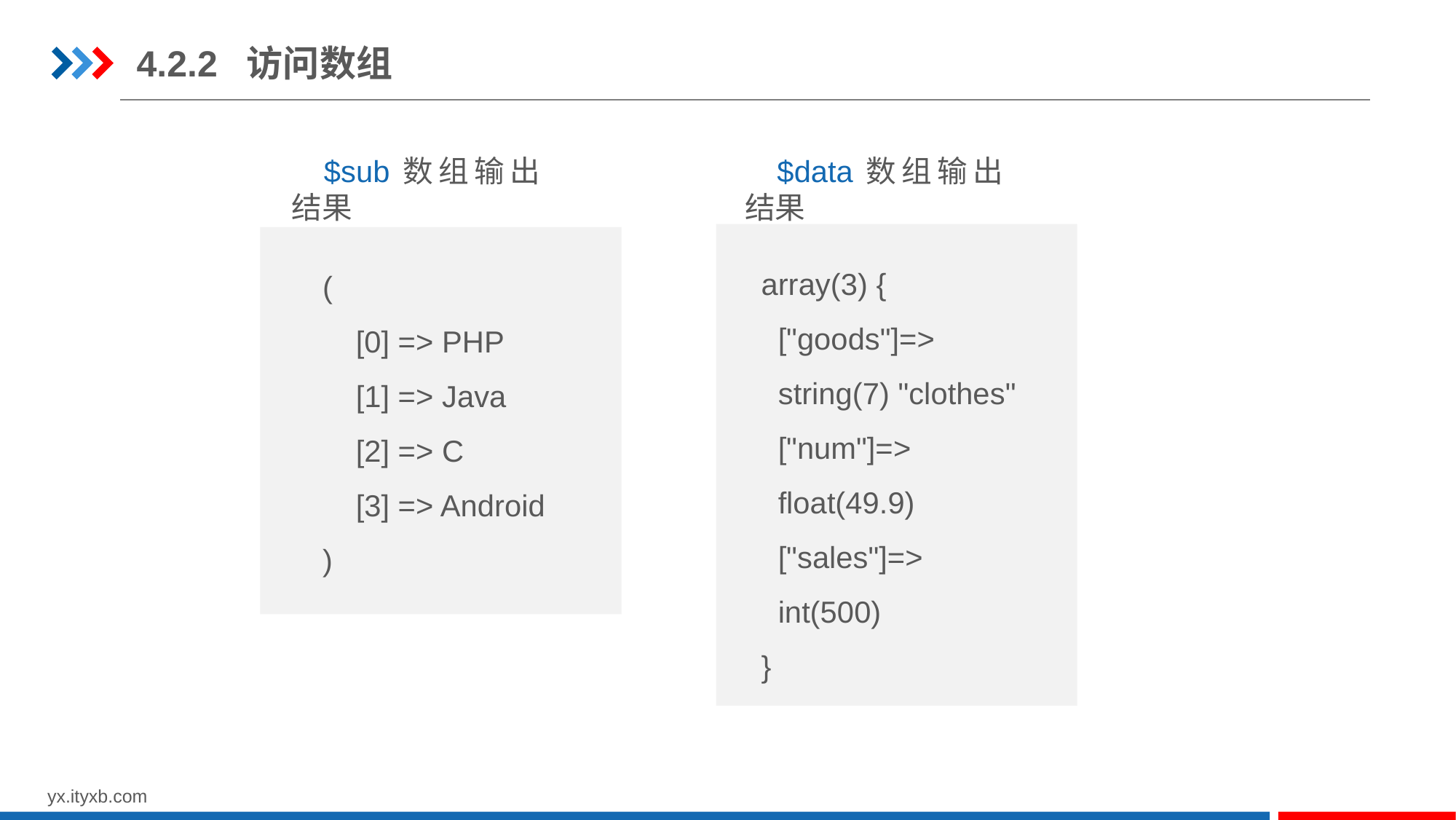

4.2.2  访问数组
$data数组输出结果
$sub数组输出结果

array(3) {
  ["goods"]=>
  string(7) "clothes"
  ["num"]=>
  float(49.9)
  ["sales"]=>
  int(500)
}
(
    [0] => PHP
    [1] => Java
    [2] => C
    [3] => Android
)